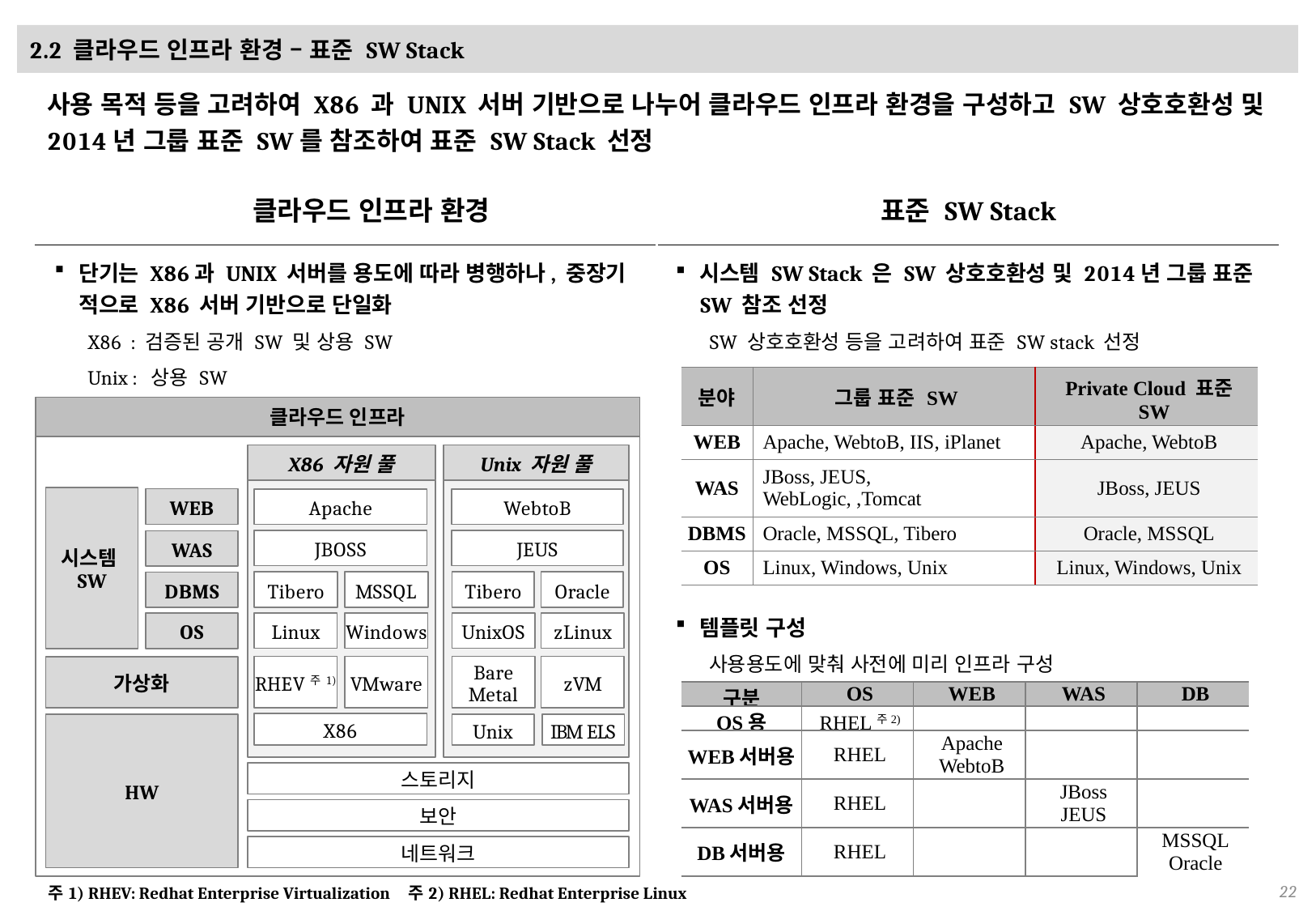

# 2.2 클라우드 인프라 환경 – 표준 SW Stack
사용 목적 등을 고려하여 X86 과 UNIX 서버 기반으로 나누어 클라우드 인프라 환경을 구성하고 SW 상호호환성 및 2014년 그룹 표준 SW를 참조하여 표준 SW Stack 선정
클라우드 인프라 환경
표준 SW Stack
단기는 X86과 UNIX 서버를 용도에 따라 병행하나, 중장기 적으로 X86 서버 기반으로 단일화
X86  : 검증된 공개 SW 및 상용 SW
Unix :  상용 SW
시스템 SW Stack 은 SW 상호호환성 및 2014년 그룹 표준 SW 참조 선정
SW 상호호환성 등을 고려하여 표준 SW stack 선정
| 분야 | 그룹 표준 SW | Private Cloud 표준 SW |
| --- | --- | --- |
| WEB | Apache, WebtoB, IIS, iPlanet | Apache, WebtoB |
| WAS | JBoss, JEUS, WebLogic, ,Tomcat | JBoss, JEUS |
| DBMS | Oracle, MSSQL, Tibero | Oracle, MSSQL |
| OS | Linux, Windows, Unix | Linux, Windows, Unix |
클라우드 인프라

X86 자원 풀
Unix 자원 풀

시스템
SW
WEB
Apache
JBOSS
Tibero
MSSQL
Linux
Windows
RHEV주1)
VMware
X86
WebtoB
JEUS
Tibero
Oracle
UnixOS
zLinux
Bare
Metal
zVM
WAS
DBMS
OS
가상화
HW
Unix
IBM  ELS
스토리지
보안
네트워크
템플릿 구성
사용용도에 맞춰 사전에 미리 인프라 구성
| 구분 | OS | WEB | WAS | DB |
| --- | --- | --- | --- | --- |
| OS용 | RHEL주2) |  |  |  |
| WEB서버용 | RHEL | Apache WebtoB |  |  |
| WAS서버용 | RHEL |  | JBoss JEUS |  |
| DB서버용 | RHEL |  |  | MSSQL Oracle |
주1) RHEV: Redhat Enterprise Virtualization    주2) RHEL: Redhat Enterprise Linux